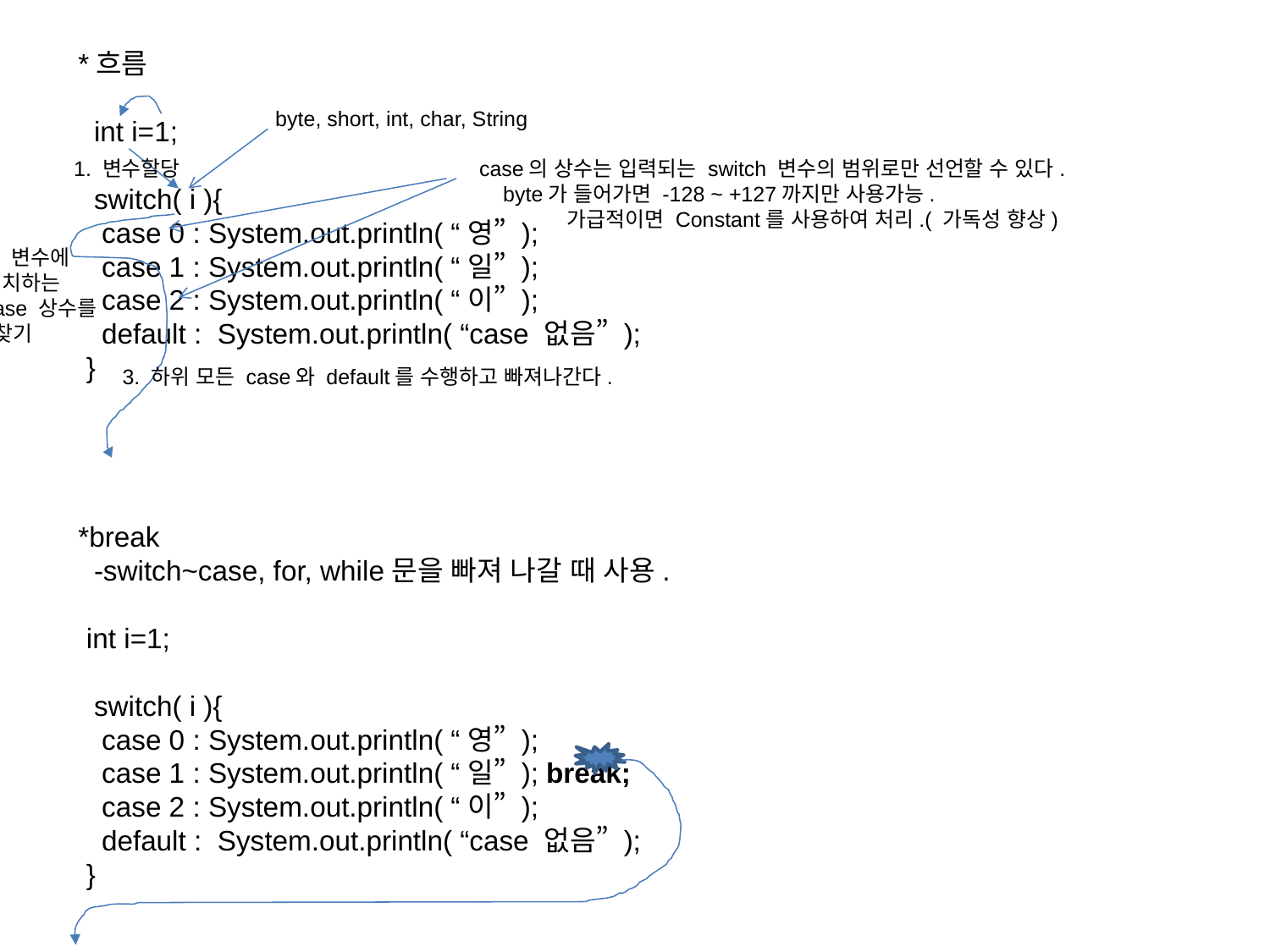

*흐름

  int i=1;

  switch( i ){
   case 0 : System.out.println( “영” );
   case 1 : System.out.println( “일” );
   case 2 : System.out.println( “이” );
   default :  System.out.println( “case 없음” );
 }

*break
  -switch~case, for, while문을 빠져 나갈 때 사용.

 int i=1;

  switch( i ){
   case 0 : System.out.println( “영” );
   case 1 : System.out.println( “일” ); break;
   case 2 : System.out.println( “이” );
   default :  System.out.println( “case 없음” );
 }

byte, short, int, char, String
1. 변수할당
case의 상수는 입력되는 switch 변수의 범위로만 선언할 수 있다.
    byte가 들어가면 -128 ~ +127까지만 사용가능.
              가급적이면 Constant를 사용하여 처리.( 가독성 향상)

2. 변수에
일치하는
case 상수를
 찾기
3. 하위 모든 case와 default를 수행하고 빠져나간다.